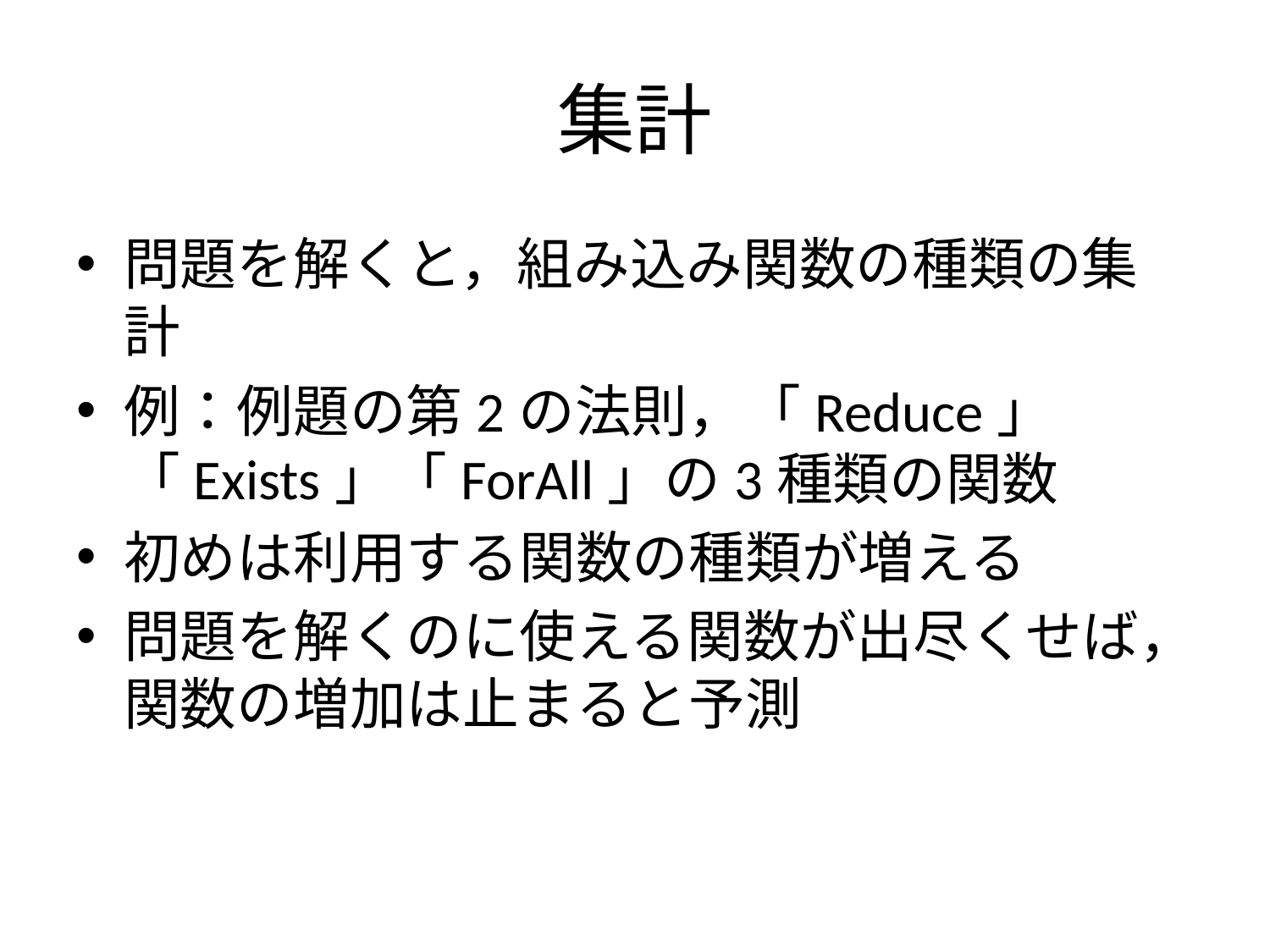

# 集計
問題を解くと，組み込み関数の種類の集計
例：例題の第2の法則，「Reduce」「Exists」「ForAll」の3種類の関数
初めは利用する関数の種類が増える
問題を解くのに使える関数が出尽くせば，関数の増加は止まると予測